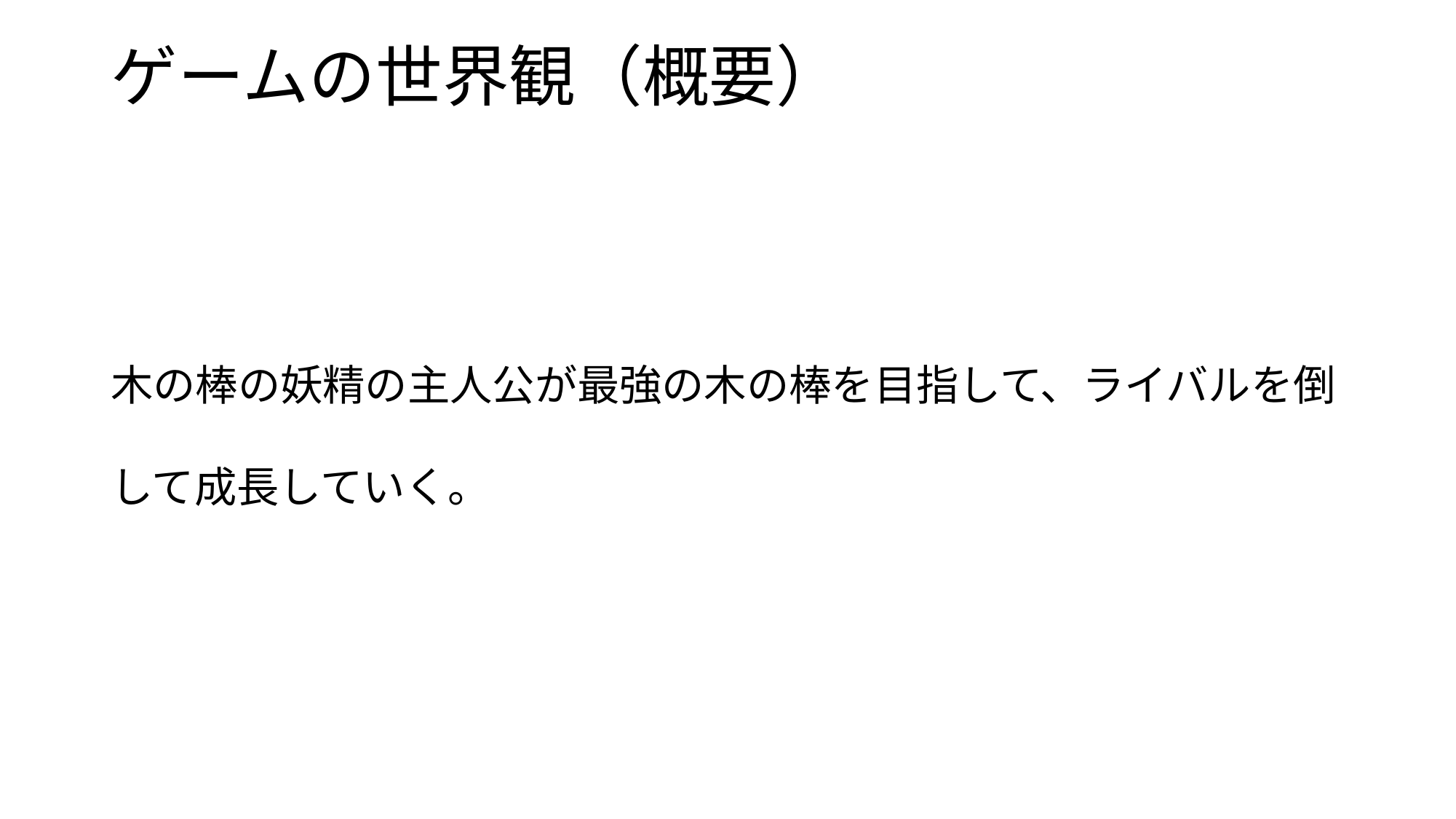

# ゲームの世界観（概要）
木の棒の妖精の主人公が最強の木の棒を目指して、ライバルを倒して成長していく。